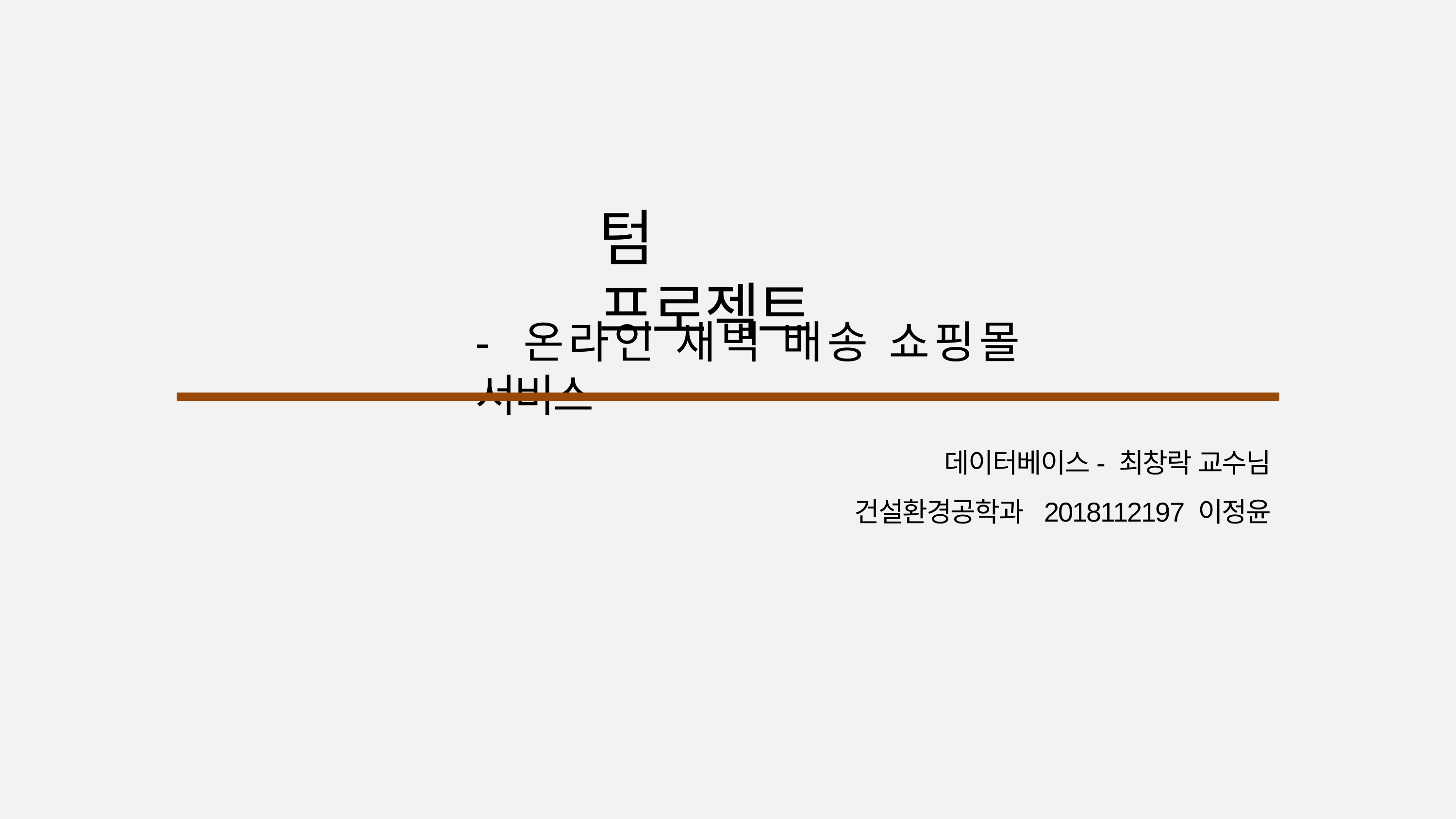

텀 프로젝트
- 온라인 새벽 배송 쇼핑몰 서비스

데이터베이스- 최창락 교수님
건설환경공학과  2018112197 이정윤